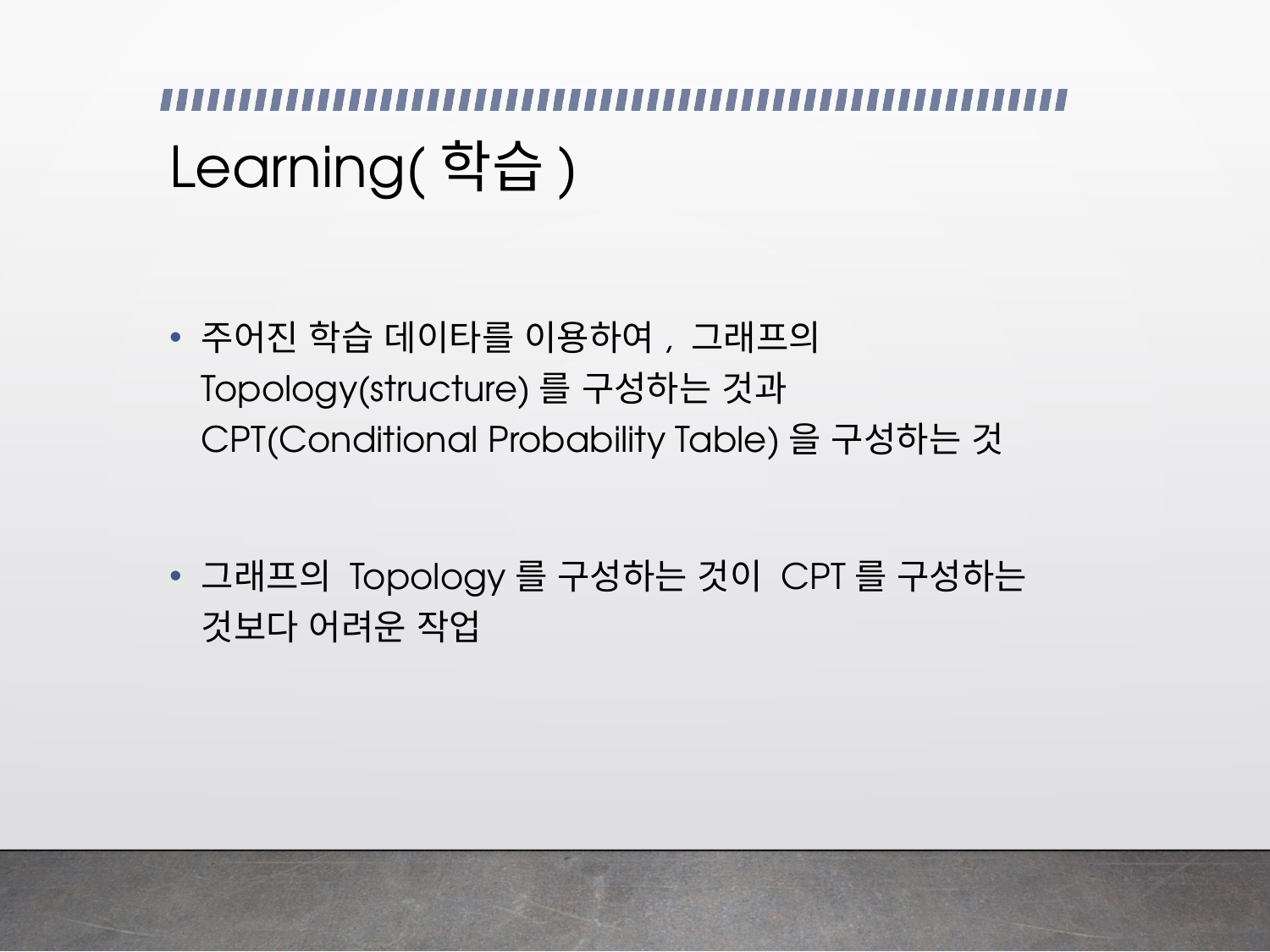

# Learning(학습)
주어진 학습 데이타를 이용하여, 그래프의 Topology(structure)를 구성하는 것과 CPT(Conditional Probability Table)을 구성하는 것

그래프의 Topology를 구성하는 것이 CPT를 구성하는 것보다 어려운 작업